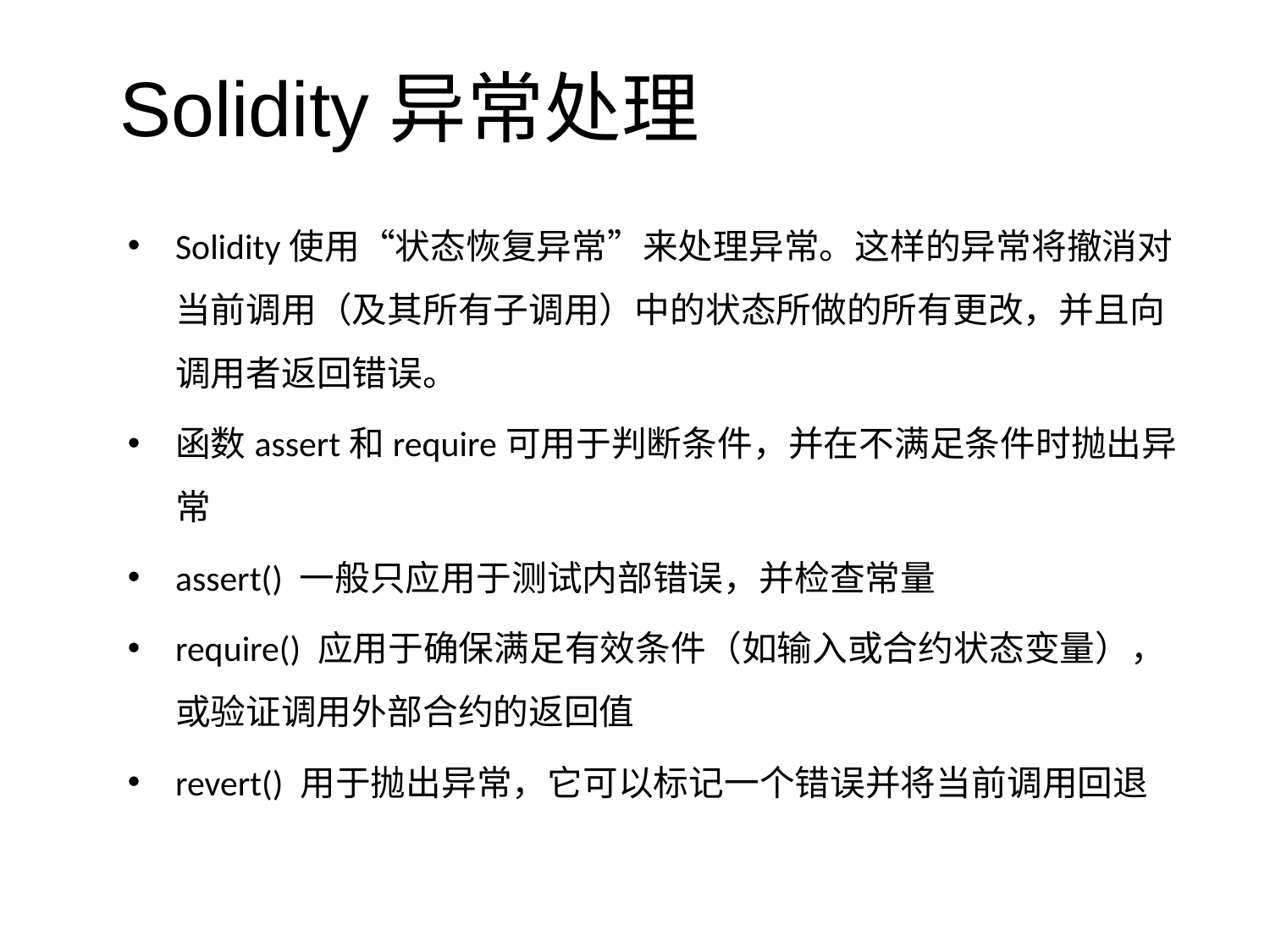

# Solidity异常处理
Solidity使用“状态恢复异常”来处理异常。这样的异常将撤消对当前调用（及其所有子调用）中的状态所做的所有更改，并且向调用者返回错误。
函数assert和require可用于判断条件，并在不满足条件时抛出异常
assert() 一般只应用于测试内部错误，并检查常量
require() 应用于确保满足有效条件（如输入或合约状态变量），或验证调用外部合约的返回值
revert() 用于抛出异常，它可以标记一个错误并将当前调用回退